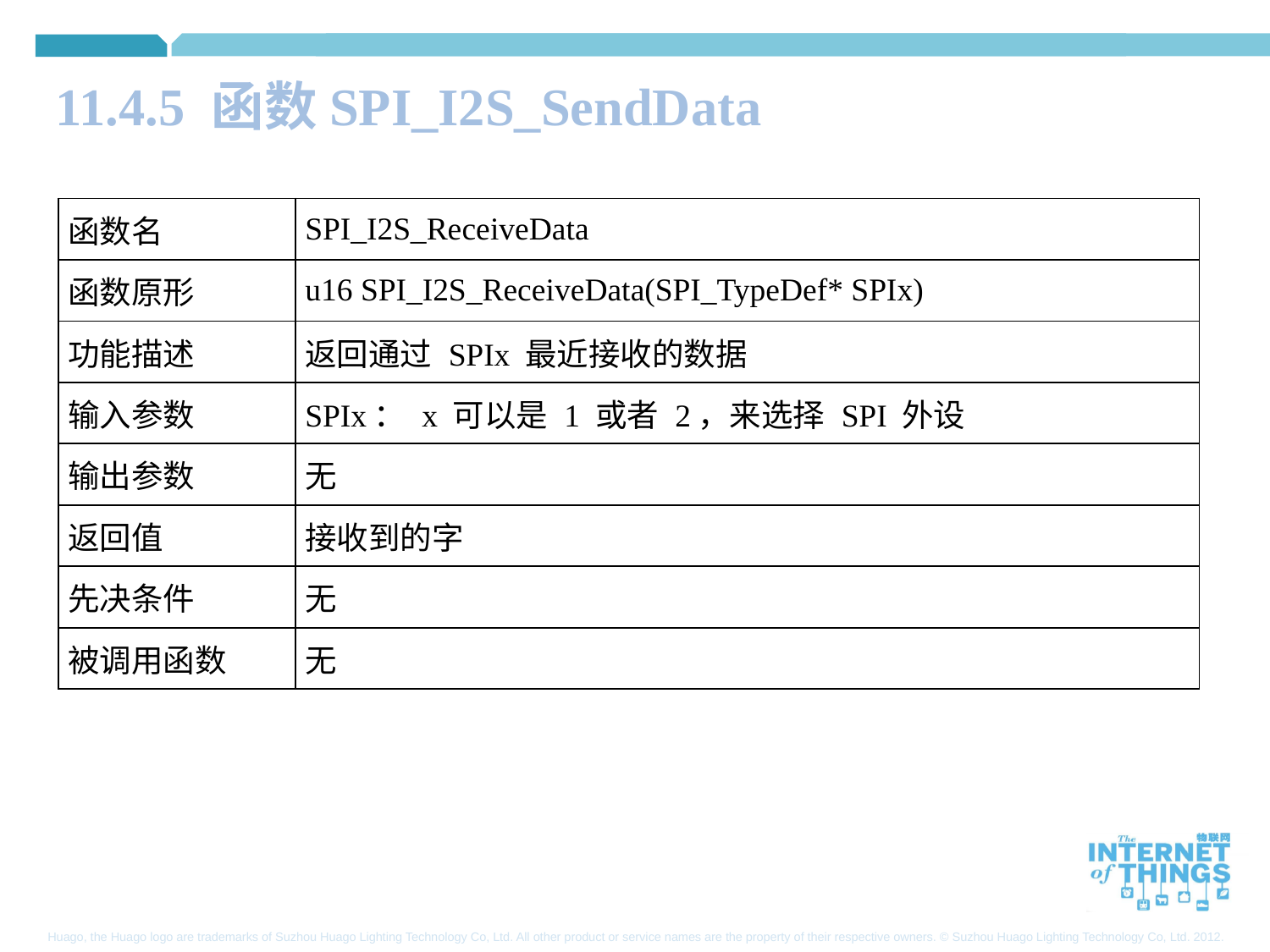

11.4.5 函数SPI_I2S_SendData
| 函数名 | SPI\_I2S\_ReceiveData |
| --- | --- |
| 函数原形 | u16 SPI\_I2S\_ReceiveData(SPI\_TypeDef\* SPIx) |
| 功能描述 | 返回通过 SPIx 最近接收的数据 |
| 输入参数 | SPIx： x 可以是 1 或者 2，来选择 SPI 外设 |
| 输出参数 | 无 |
| 返回值 | 接收到的字 |
| 先决条件 | 无 |
| 被调用函数 | 无 |